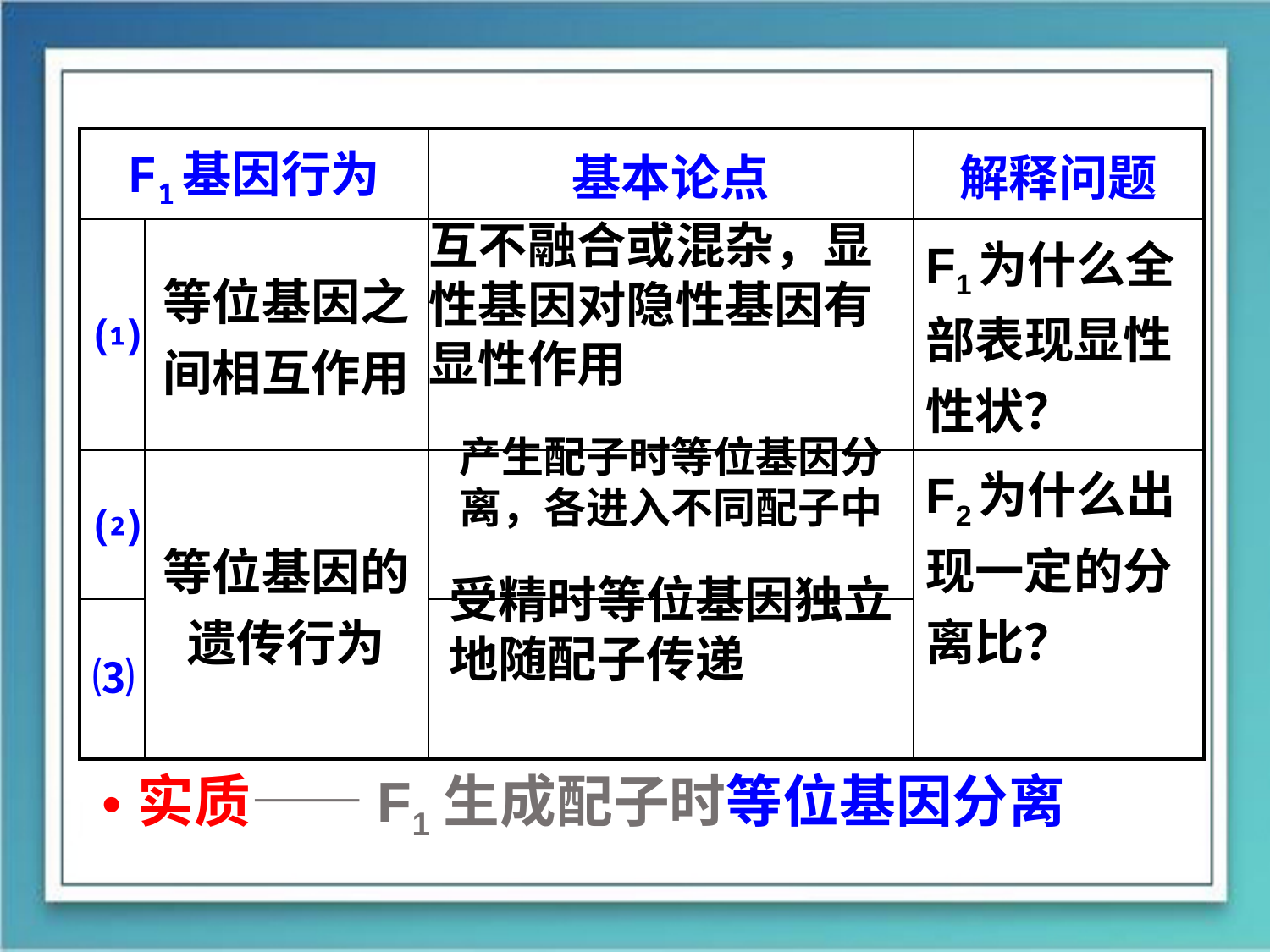

#
| F1基因行为 |  | 基本论点 | 解释问题 |
| --- | --- | --- | --- |
| ⑴ | 等位基因之间相互作用 |  | F1为什么全部表现显性性状？ |
| ⑵ | 等位基因的遗传行为 |  | F2为什么出现一定的分离比？ |
| ⑶ |  |  |  |
互不融合或混杂，显性基因对隐性基因有显性作用
产生配子时等位基因分离，各进入不同配子中
受精时等位基因独立地随配子传递
实质——F1生成配子时等位基因分离